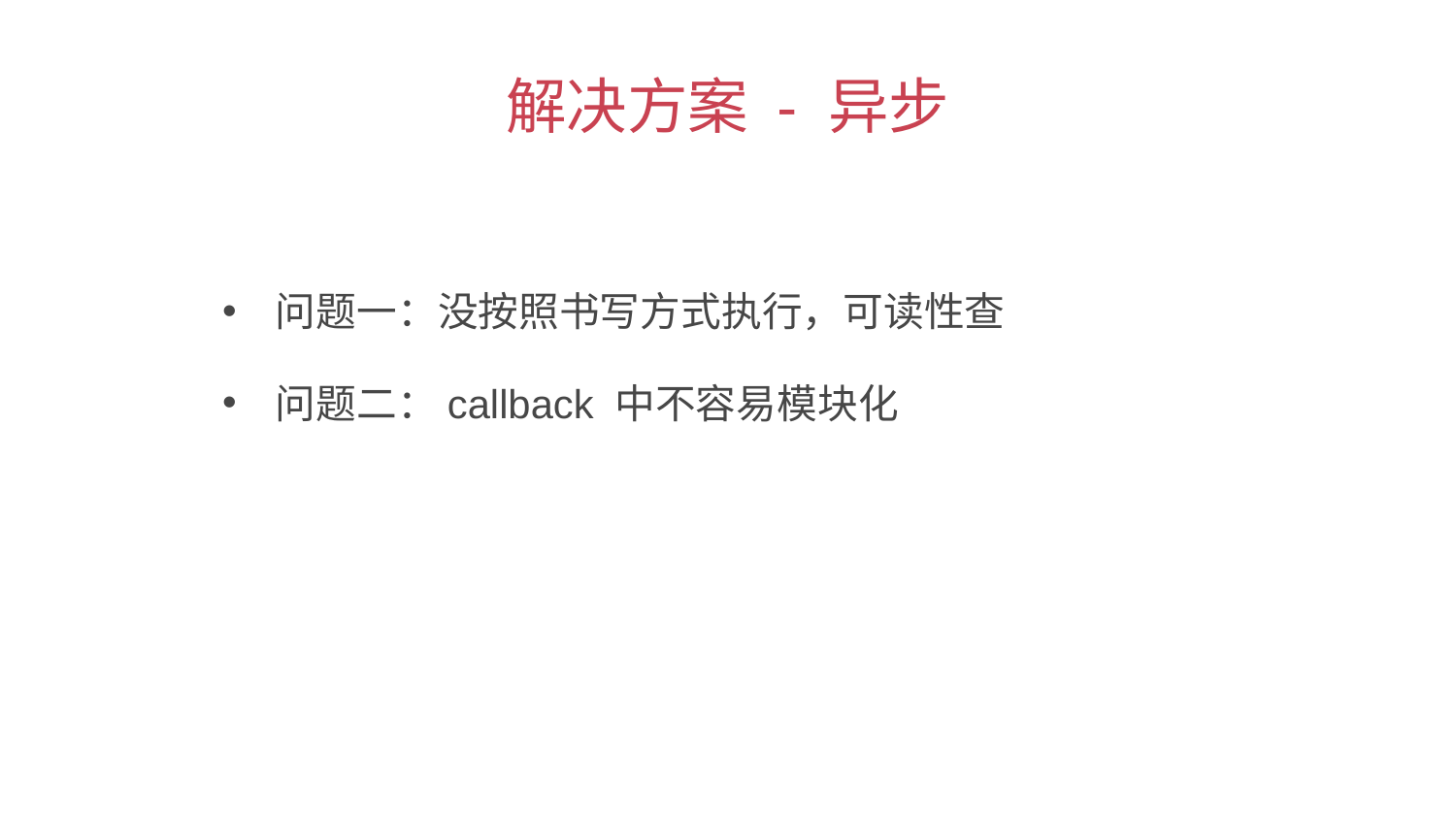

解决方案 - 异步
 问题一：没按照书写方式执行，可读性查
 问题二：callback 中不容易模块化